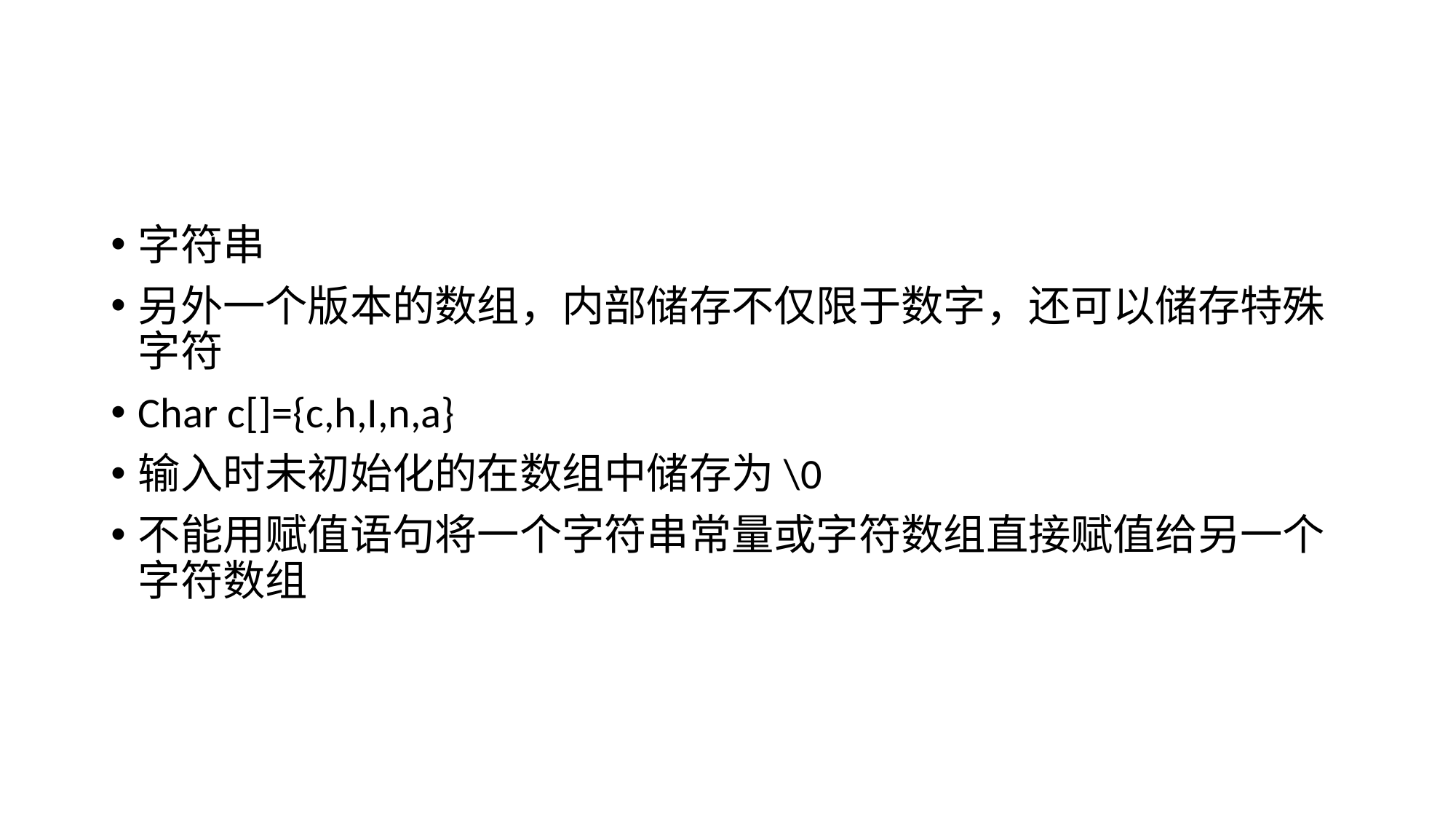

#
字符串
另外一个版本的数组，内部储存不仅限于数字，还可以储存特殊字符
Char c[]={c,h,I,n,a}
输入时未初始化的在数组中储存为\0
不能用赋值语句将一个字符串常量或字符数组直接赋值给另一个字符数组